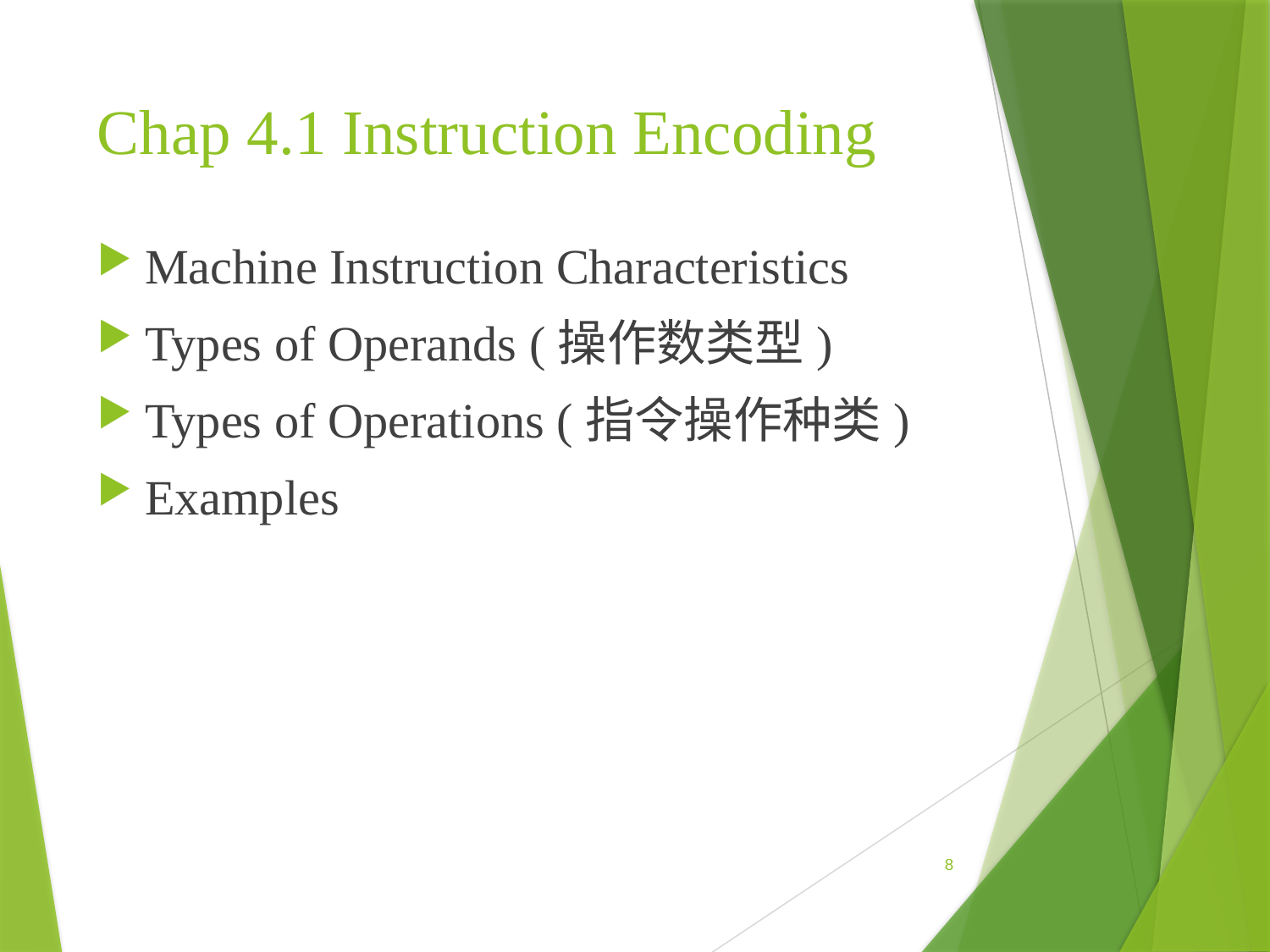

# Chap 4.1 Instruction Encoding
Machine Instruction Characteristics
Types of Operands (操作数类型)
Types of Operations (指令操作种类)
Examples

8